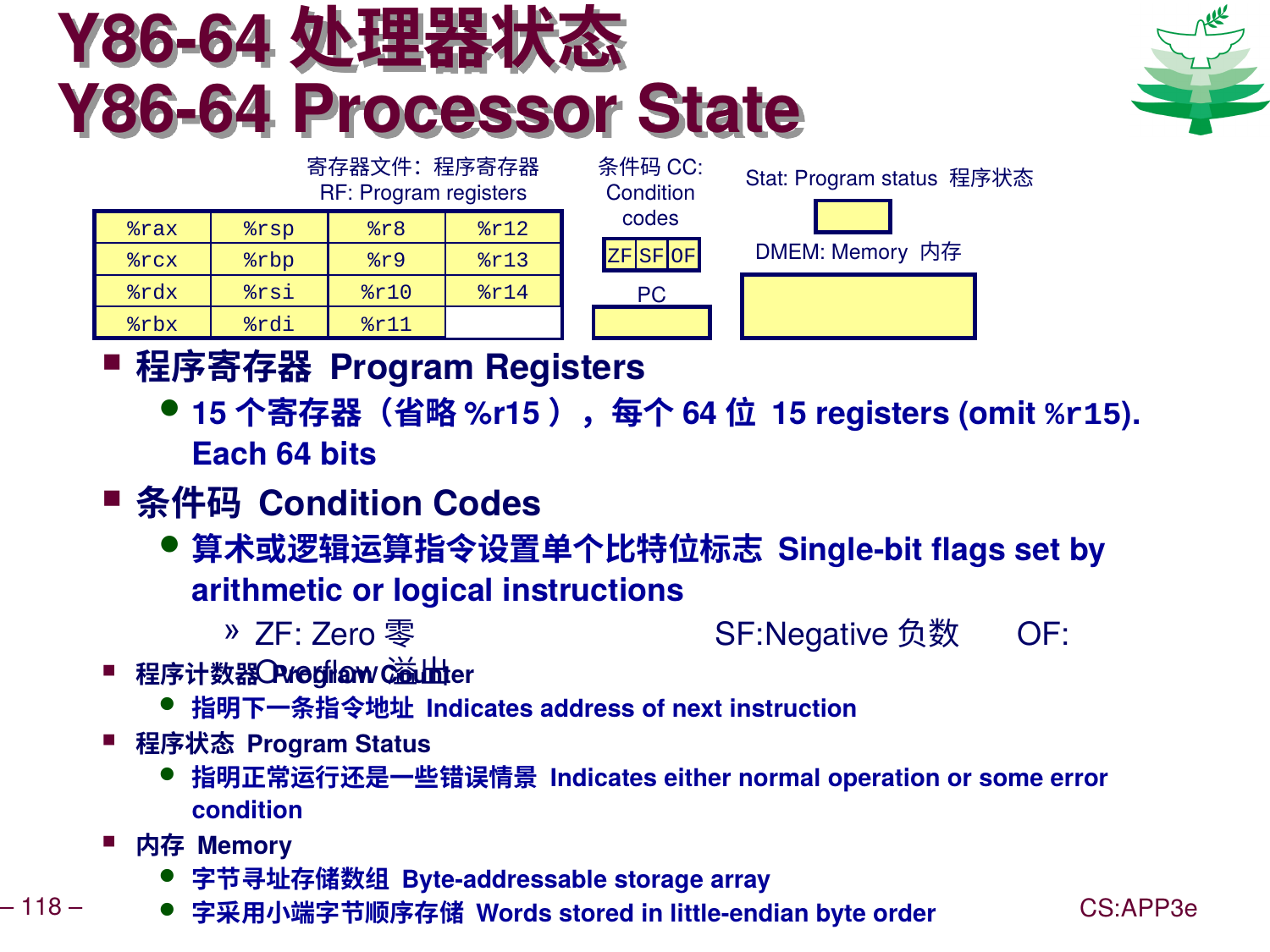

# Y86-64处理器状态 Y86-64 Processor State
寄存器文件：程序寄存器 RF: Program registers
条件码CC: Condition codes
Stat: Program status 程序状态

%rax
%rsp
%r8
%r12
%rcx
%rbp
%r9
%r13
%rdx
%rsi
%r10
%r14
%rbx
%rdi
%r11

DMEM: Memory 内存

ZF
SF
OF
PC

程序寄存器 Program Registers
15个寄存器（省略%r15），每个64位 15 registers (omit %r15).  Each 64 bits
条件码 Condition Codes
算术或逻辑运算指令设置单个比特位标志 Single-bit flags set by arithmetic or logical instructions
ZF: Zero零	SF:Negative负数	OF: Overflow溢出
程序计数器 Program Counter
指明下一条指令地址 Indicates address of next instruction
程序状态 Program Status
指明正常运行还是一些错误情景 Indicates either normal operation or some error condition
内存 Memory
字节寻址存储数组 Byte-addressable storage array
字采用小端字节顺序存储 Words stored in little-endian byte order